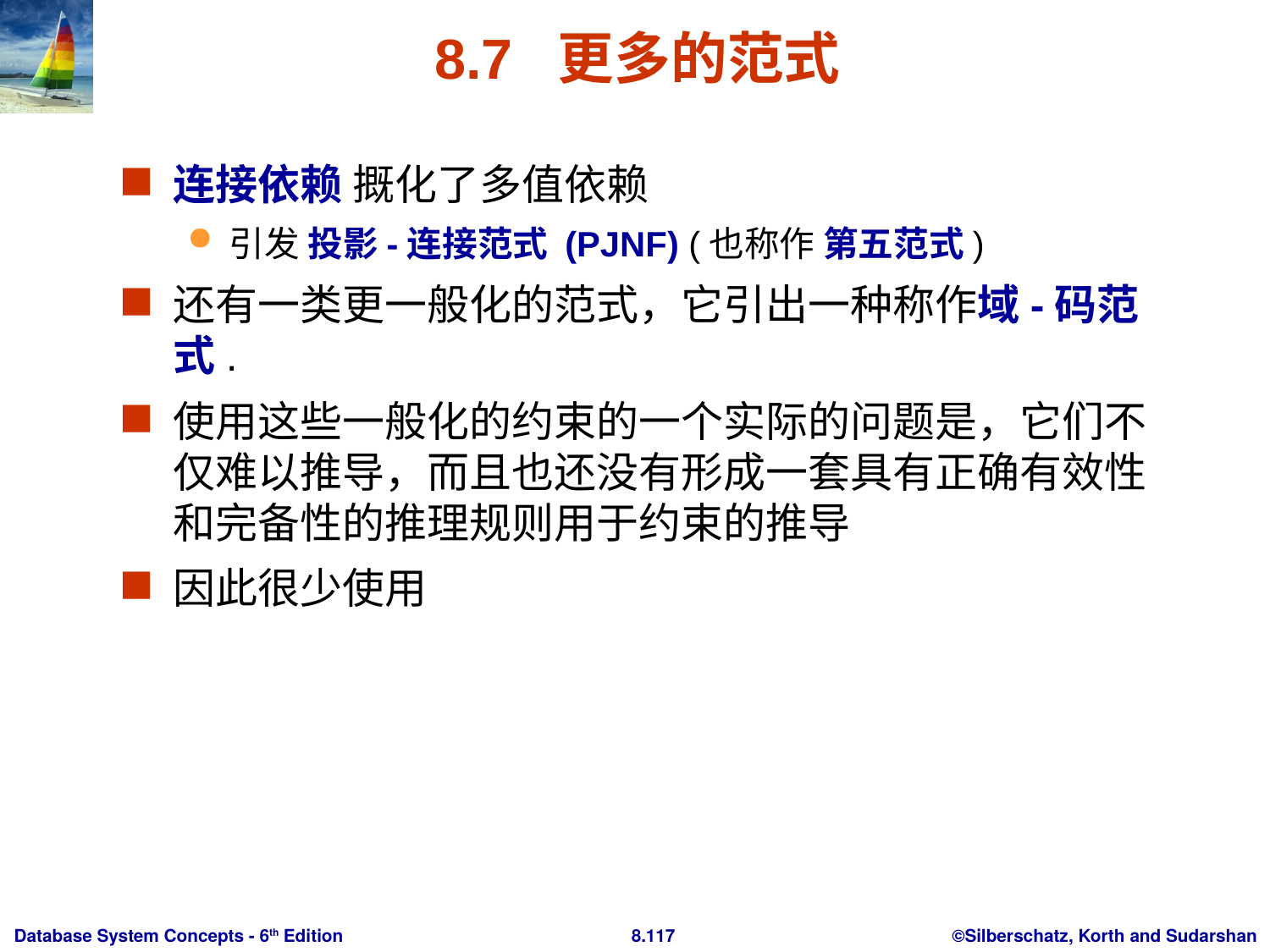

# 8.7  更多的范式
连接依赖 摡化了多值依赖
引发 投影-连接范式 (PJNF) (也称作 第五范式)
还有一类更一般化的范式，它引出一种称作域-码范式.
使用这些一般化的约束的一个实际的问题是，它们不仅难以推导，而且也还没有形成一套具有正确有效性和完备性的推理规则用于约束的推导
因此很少使用